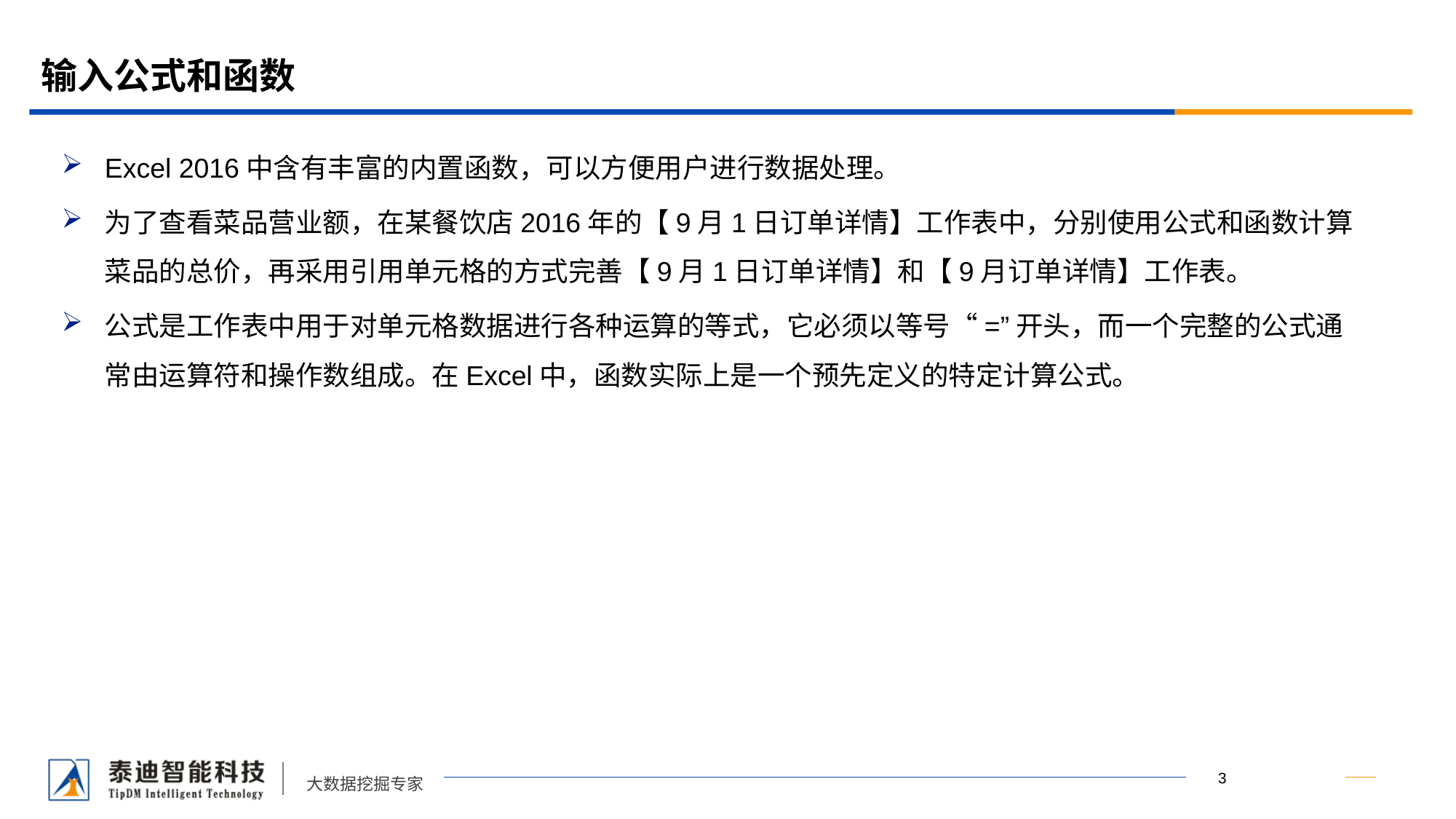

# 输入公式和函数
Excel 2016中含有丰富的内置函数，可以方便用户进行数据处理。
为了查看菜品营业额，在某餐饮店2016年的【9月1日订单详情】工作表中，分别使用公式和函数计算菜品的总价，再采用引用单元格的方式完善【9月1日订单详情】和【9月订单详情】工作表。
公式是工作表中用于对单元格数据进行各种运算的等式，它必须以等号“=”开头，而一个完整的公式通常由运算符和操作数组成。在Excel中，函数实际上是一个预先定义的特定计算公式。